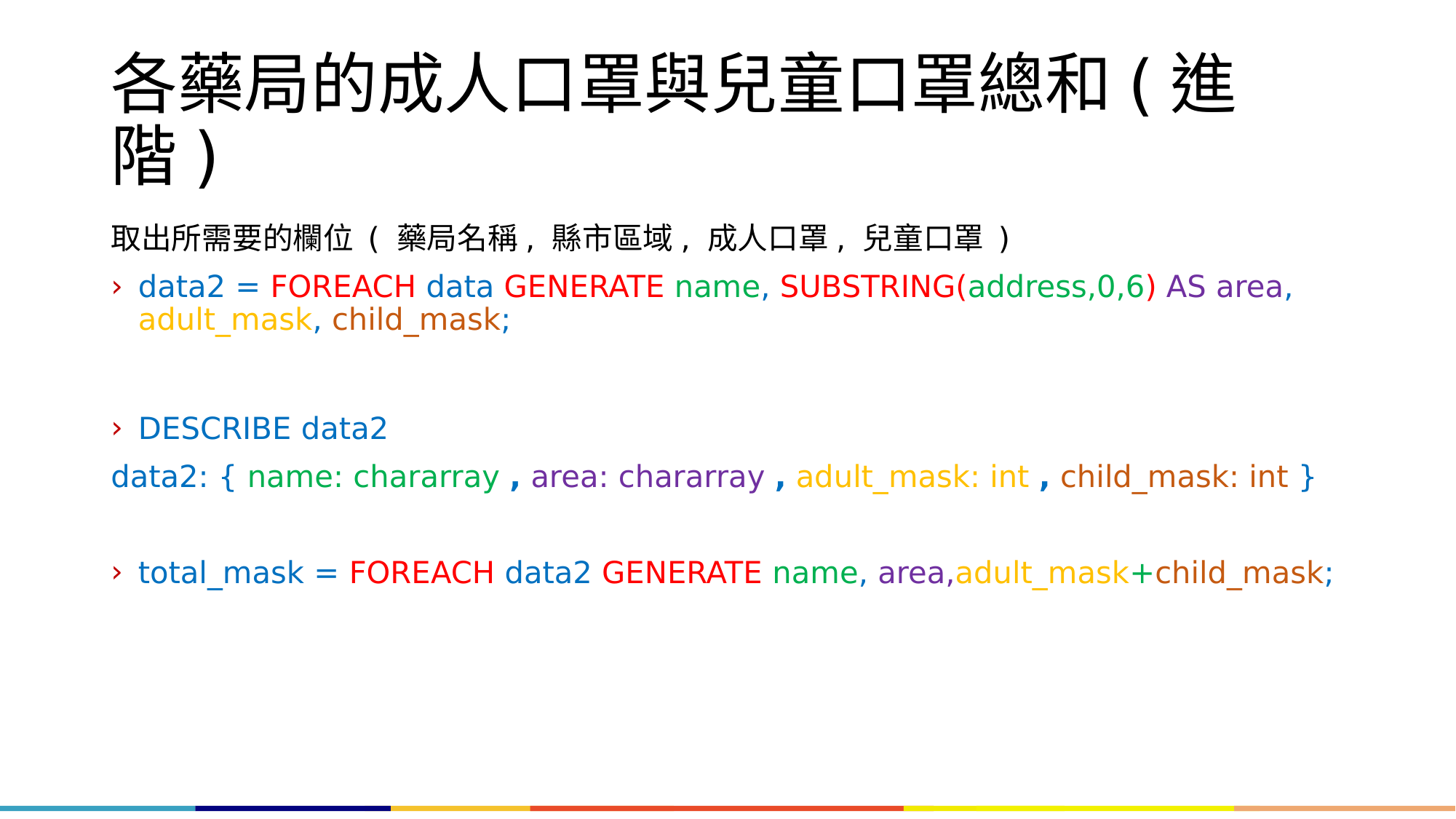

# 各藥局的成人口罩與兒童口罩總和(進階)
取出所需要的欄位 ( 藥局名稱, 縣市區域, 成人口罩, 兒童口罩 )
data2 = FOREACH data GENERATE name, SUBSTRING(address,0,6) AS area, adult_mask, child_mask;

DESCRIBE data2
data2: { name: chararray , area: chararray , adult_mask: int , child_mask: int }

total_mask = FOREACH data2 GENERATE name, area,adult_mask+child_mask;